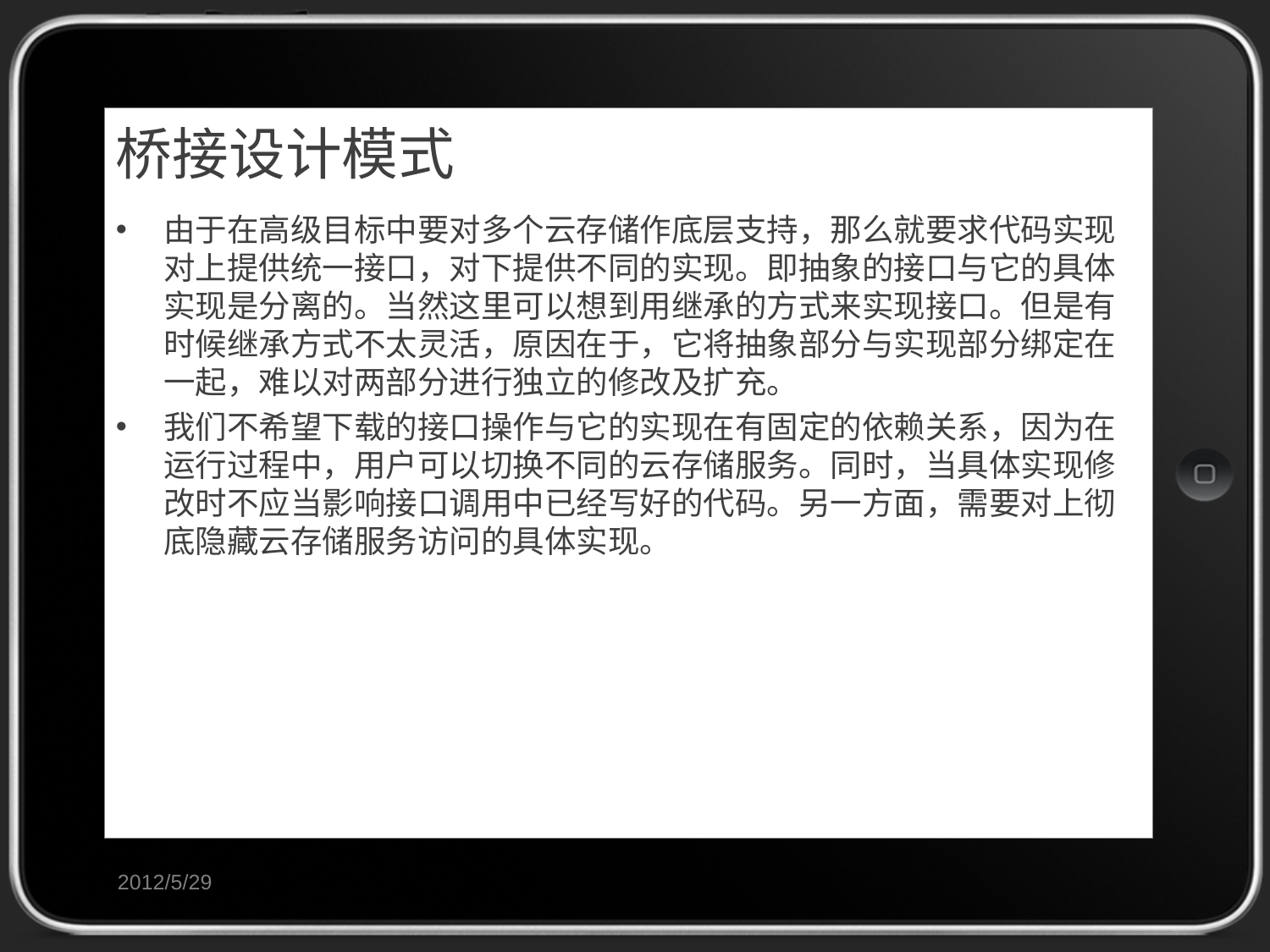

# 桥接设计模式
由于在高级目标中要对多个云存储作底层支持，那么就要求代码实现对上提供统一接口，对下提供不同的实现。即抽象的接口与它的具体实现是分离的。当然这里可以想到用继承的方式来实现接口。但是有时候继承方式不太灵活，原因在于，它将抽象部分与实现部分绑定在一起，难以对两部分进行独立的修改及扩充。
我们不希望下载的接口操作与它的实现在有固定的依赖关系，因为在运行过程中，用户可以切换不同的云存储服务。同时，当具体实现修改时不应当影响接口调用中已经写好的代码。另一方面，需要对上彻底隐藏云存储服务访问的具体实现。
2012/5/29